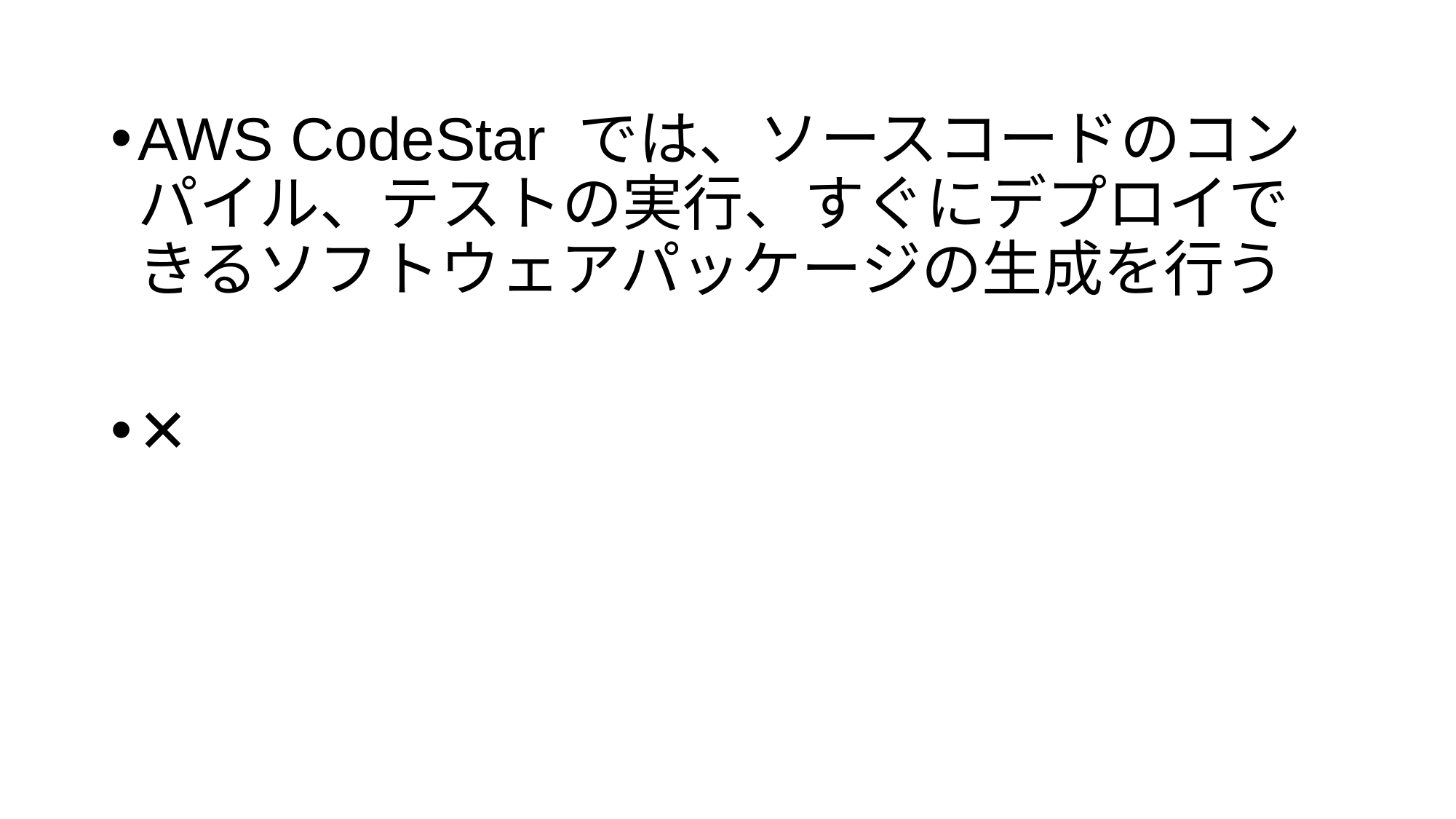

AWS CodeStar では、ソースコードのコンパイル、テストの実行、すぐにデプロイできるソフトウェアパッケージの生成を行う

✕